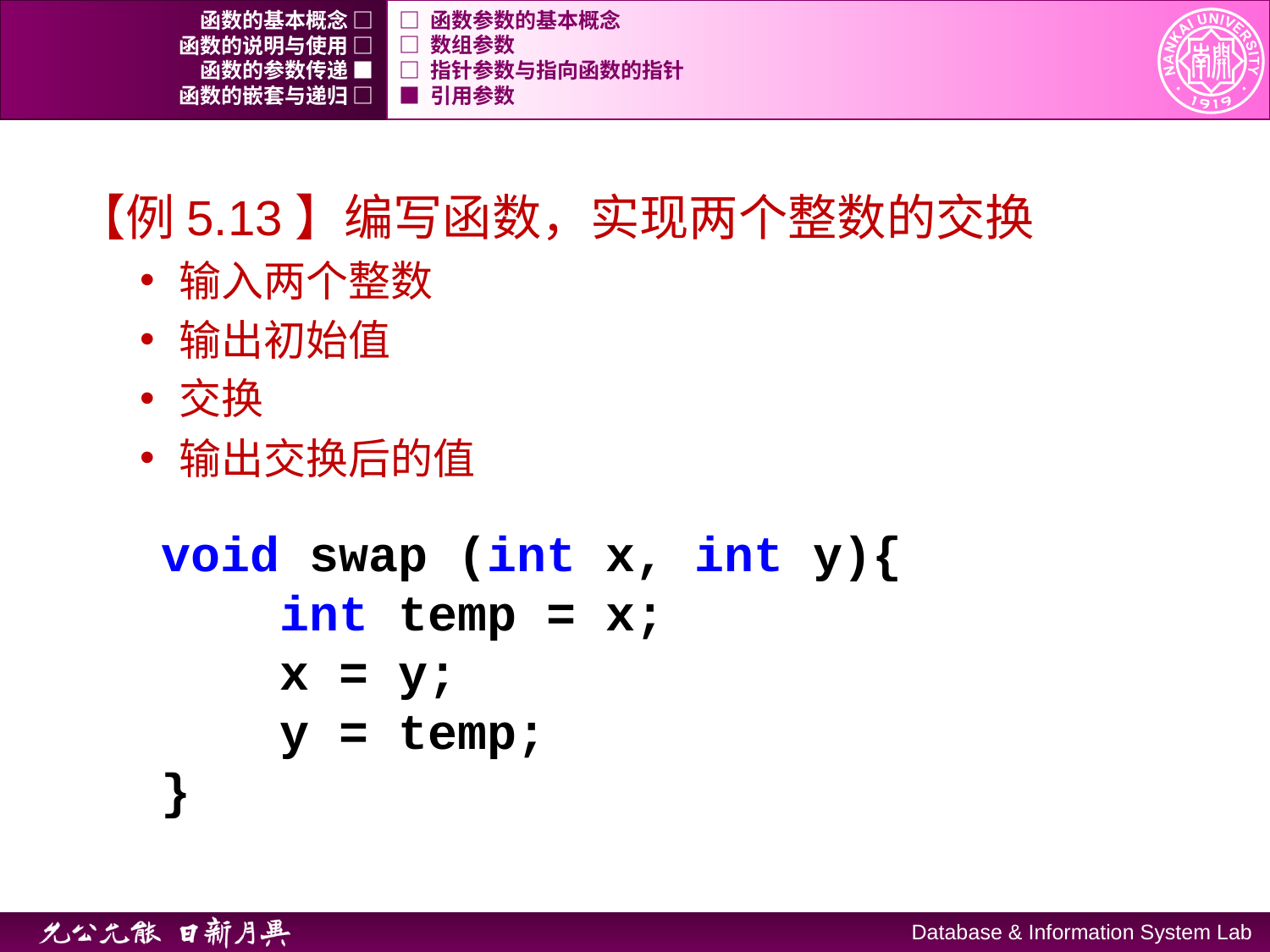

函数的基本概念 □
□ 函数参数的基本概念
函数的说明与使用 □
□ 数组参数
函数的参数传递 ■
□ 指针参数与指向函数的指针
函数的嵌套与递归 □
■ 引用参数
【例5.13】编写函数，实现两个整数的交换
输入两个整数
输出初始值
交换
输出交换后的值
void swap (int x, int y){
    int temp = x;
    x = y;
    y = temp;
}